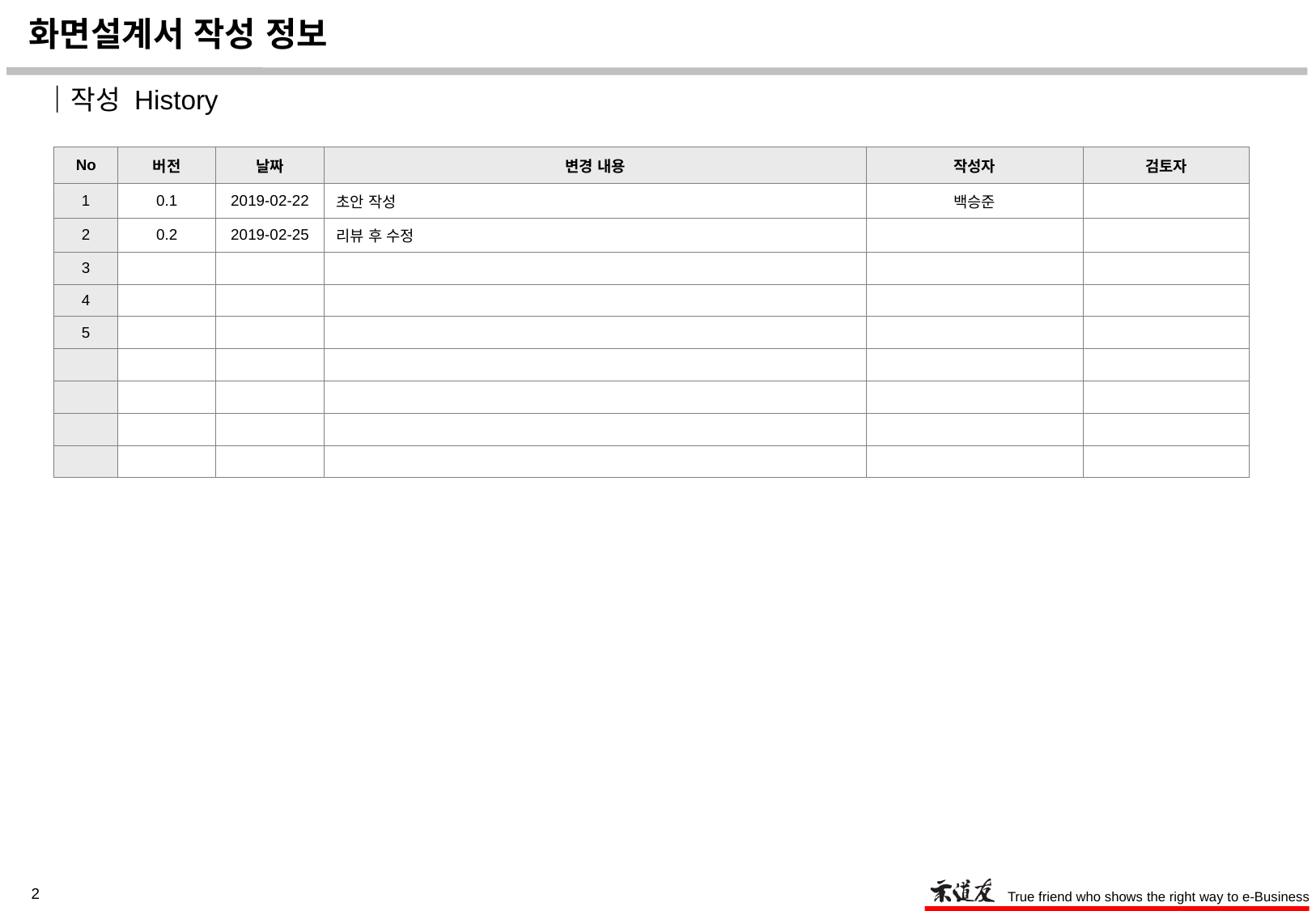

# 화면설계서 작성 정보
｜작성 History
| No | 버전 | 날짜 | 변경 내용 | 작성자 | 검토자 |
| --- | --- | --- | --- | --- | --- |
| 1 | 0.1 | 2019-02-22 | 초안 작성 | 백승준 |  |
| 2 | 0.2 | 2019-02-25 | 리뷰 후 수정 |  |  |
| 3 |  |  |  |  |  |
| 4 |  |  |  |  |  |
| 5 |  |  |  |  |  |
|  |  |  |  |  |  |
|  |  |  |  |  |  |
|  |  |  |  |  |  |
|  |  |  |  |  |  |